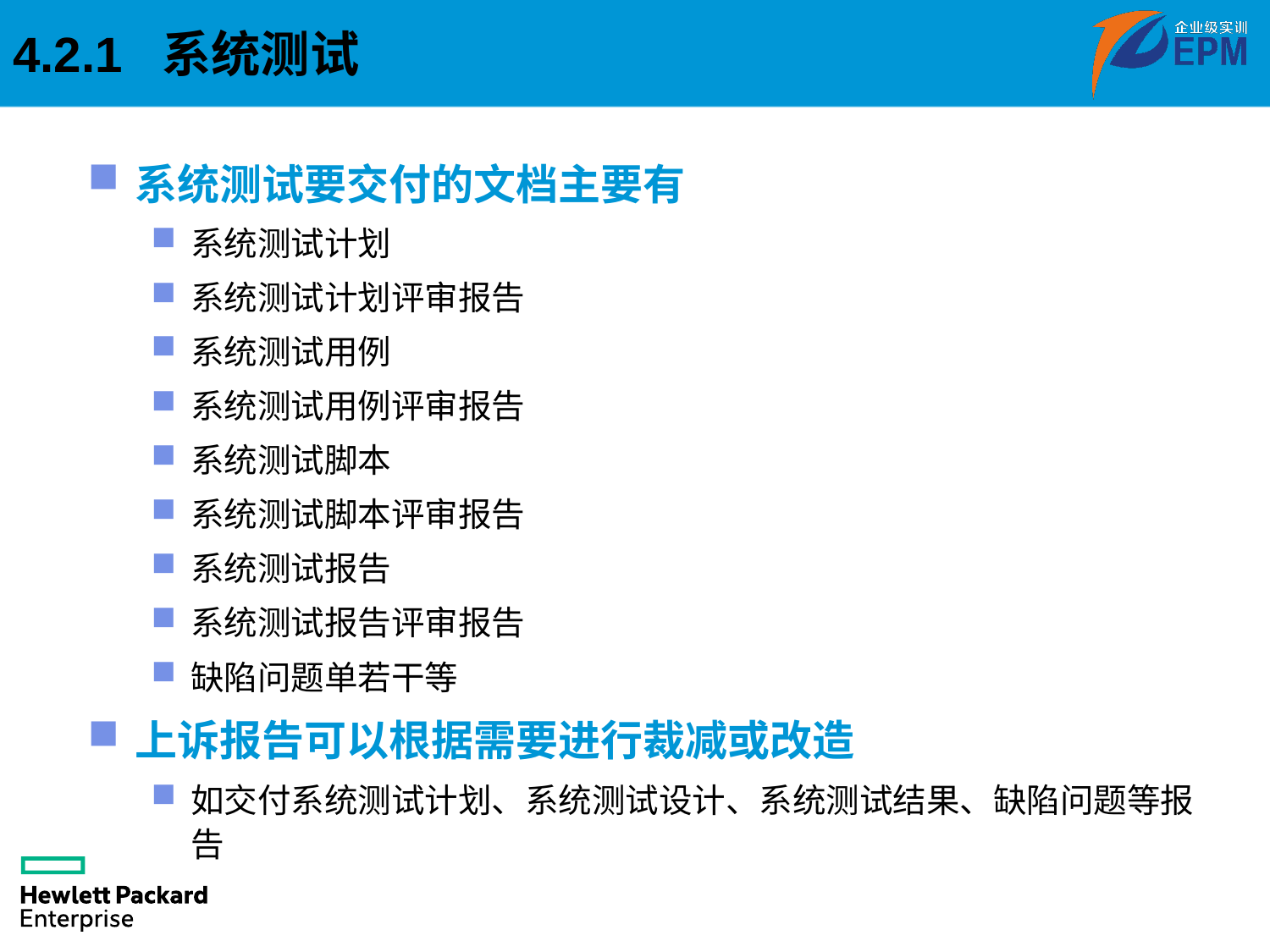

4.2.1  系统测试
系统测试要交付的文档主要有
系统测试计划
系统测试计划评审报告
系统测试用例
系统测试用例评审报告
系统测试脚本
系统测试脚本评审报告
系统测试报告
系统测试报告评审报告
缺陷问题单若干等
上诉报告可以根据需要进行裁减或改造
如交付系统测试计划、系统测试设计、系统测试结果、缺陷问题等报告